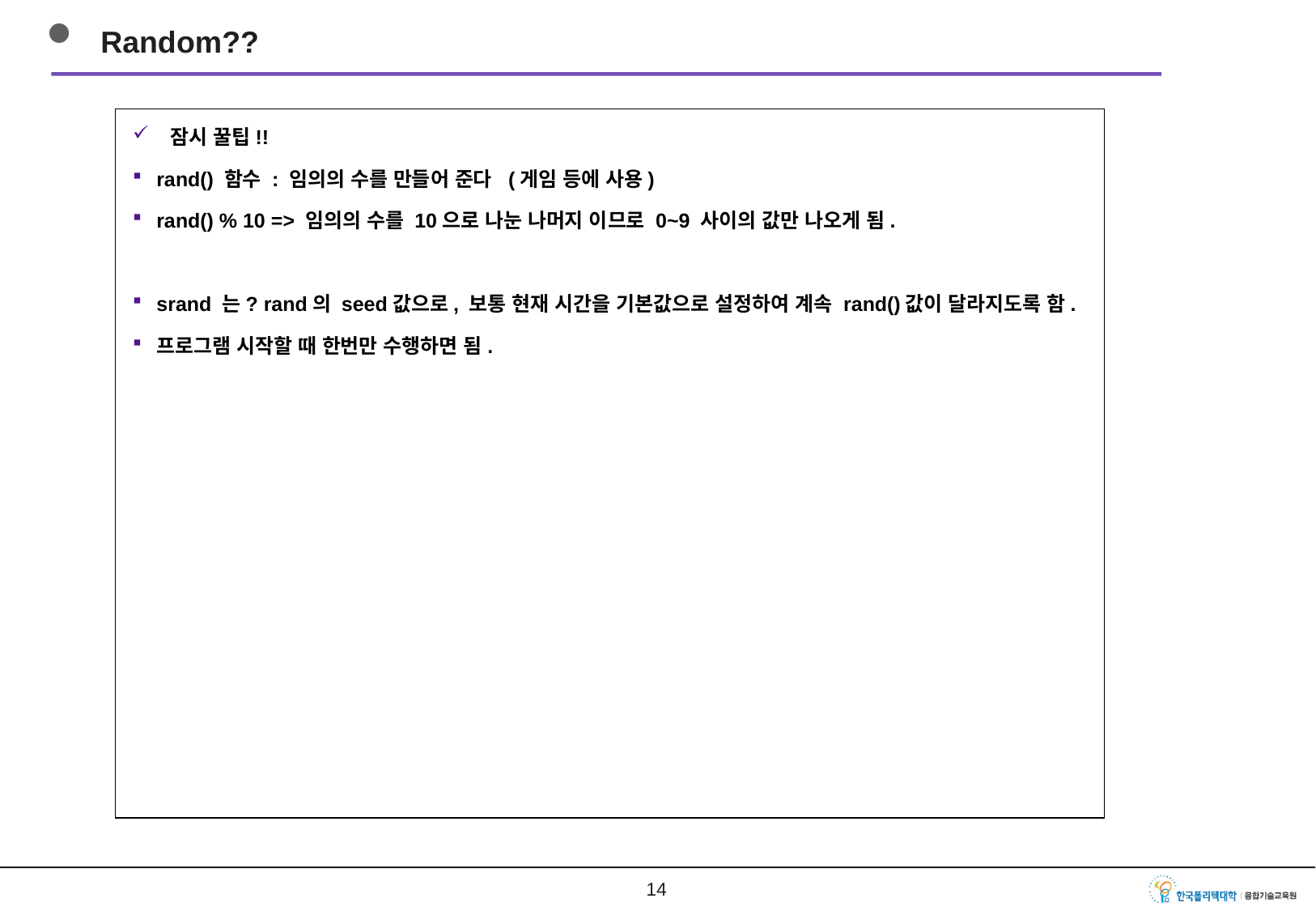

Random??
잠시 꿀팁!!
rand() 함수 : 임의의 수를 만들어 준다  (게임 등에 사용)
rand() % 10 => 임의의 수를 10으로 나눈 나머지 이므로 0~9 사이의 값만 나오게 됨.

srand 는? rand의 seed값으로, 보통 현재 시간을 기본값으로 설정하여 계속 rand()값이 달라지도록 함.
프로그램 시작할 때 한번만 수행하면 됨.
14